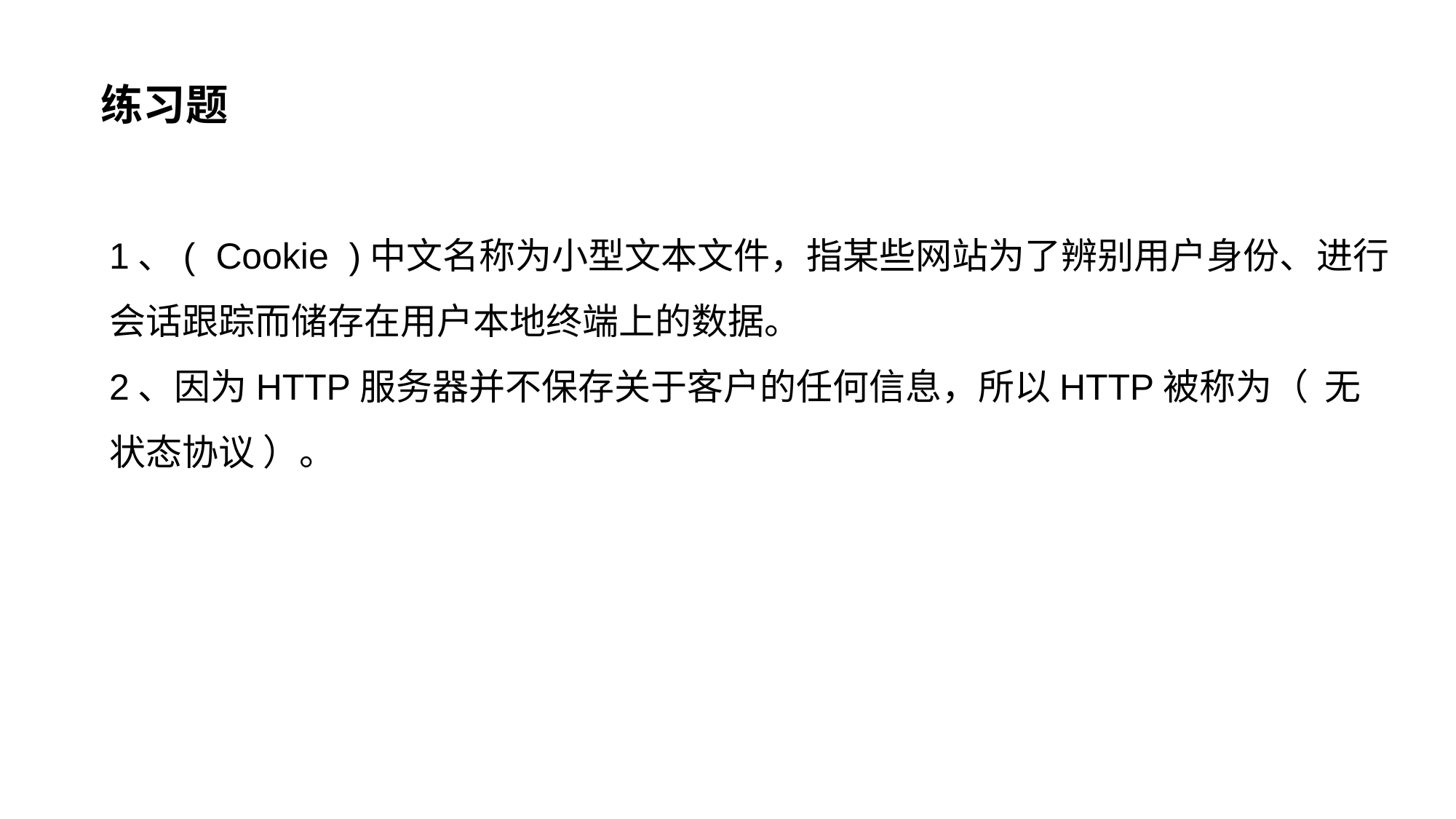

练习题
1、(  Cookie  )中文名称为小型文本文件，指某些网站为了辨别用户身份、进行会话跟踪而储存在用户本地终端上的数据。
2、因为HTTP服务器并不保存关于客户的任何信息，所以HTTP被称为（  无状态协议 ）。